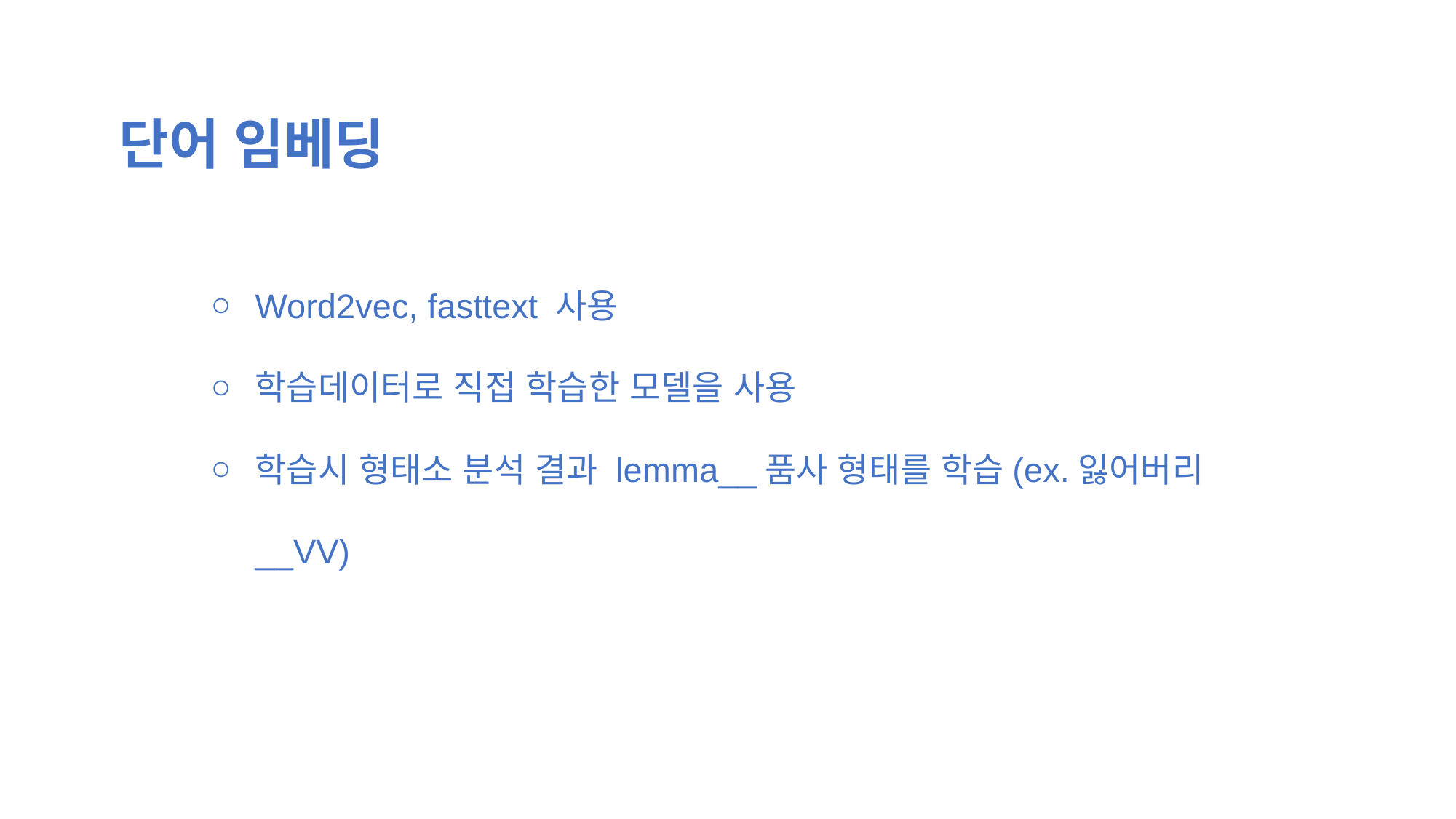

단어 임베딩
Word2vec, fasttext 사용
학습데이터로 직접 학습한 모델을 사용
학습시 형태소 분석 결과 lemma__품사 형태를 학습(ex.잃어버리__VV)